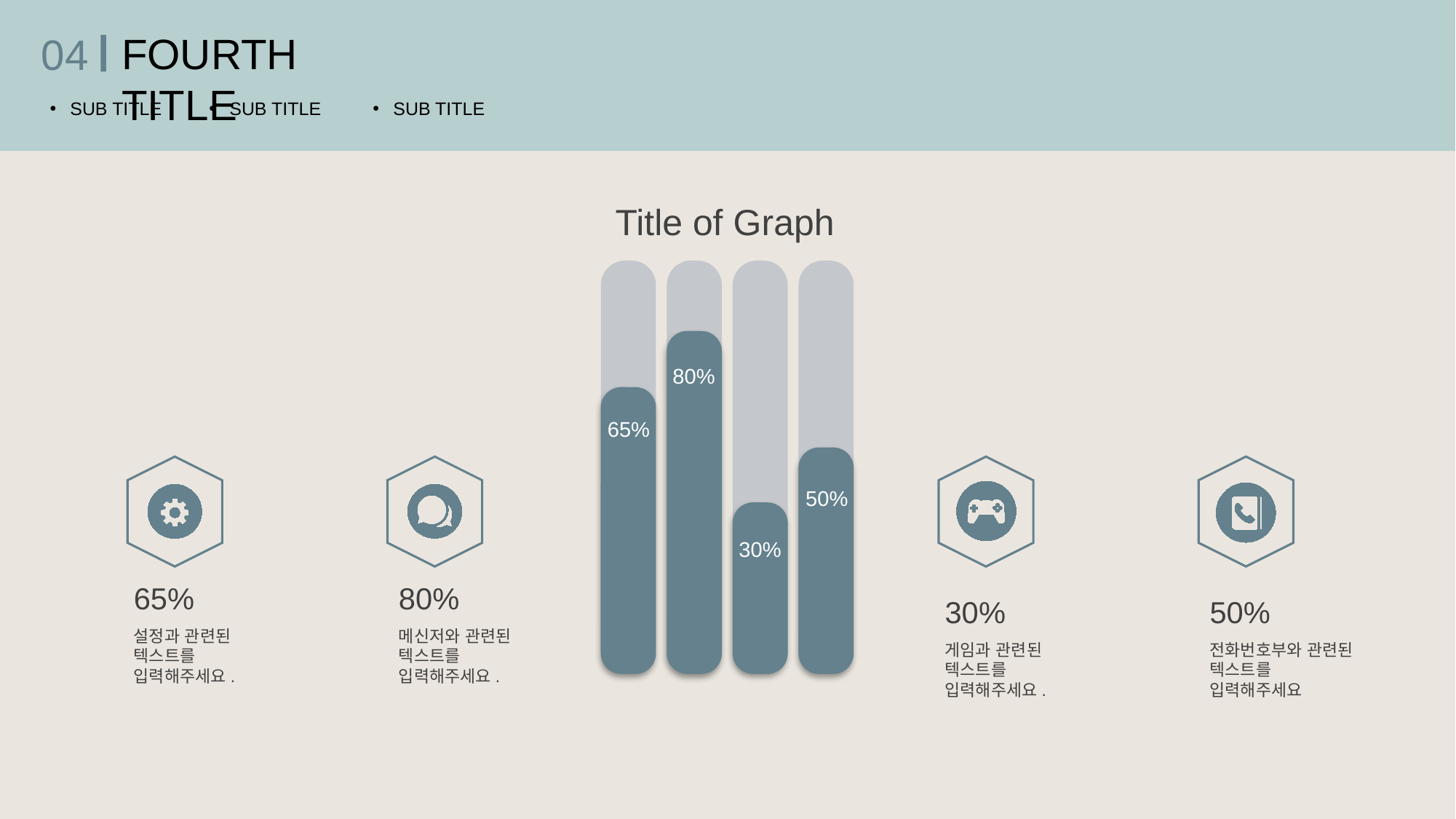

04
FOURTH TITLE

SUB TITLE
SUB TITLE
SUB TITLE
Title of Graph

80%

65%

50%

30%
65%
80%
30%
50%
설정과 관련된 텍스트를 입력해주세요.
메신저와 관련된 텍스트를 입력해주세요.
게임과 관련된 텍스트를 입력해주세요.
전화번호부와 관련된 텍스트를 입력해주세요